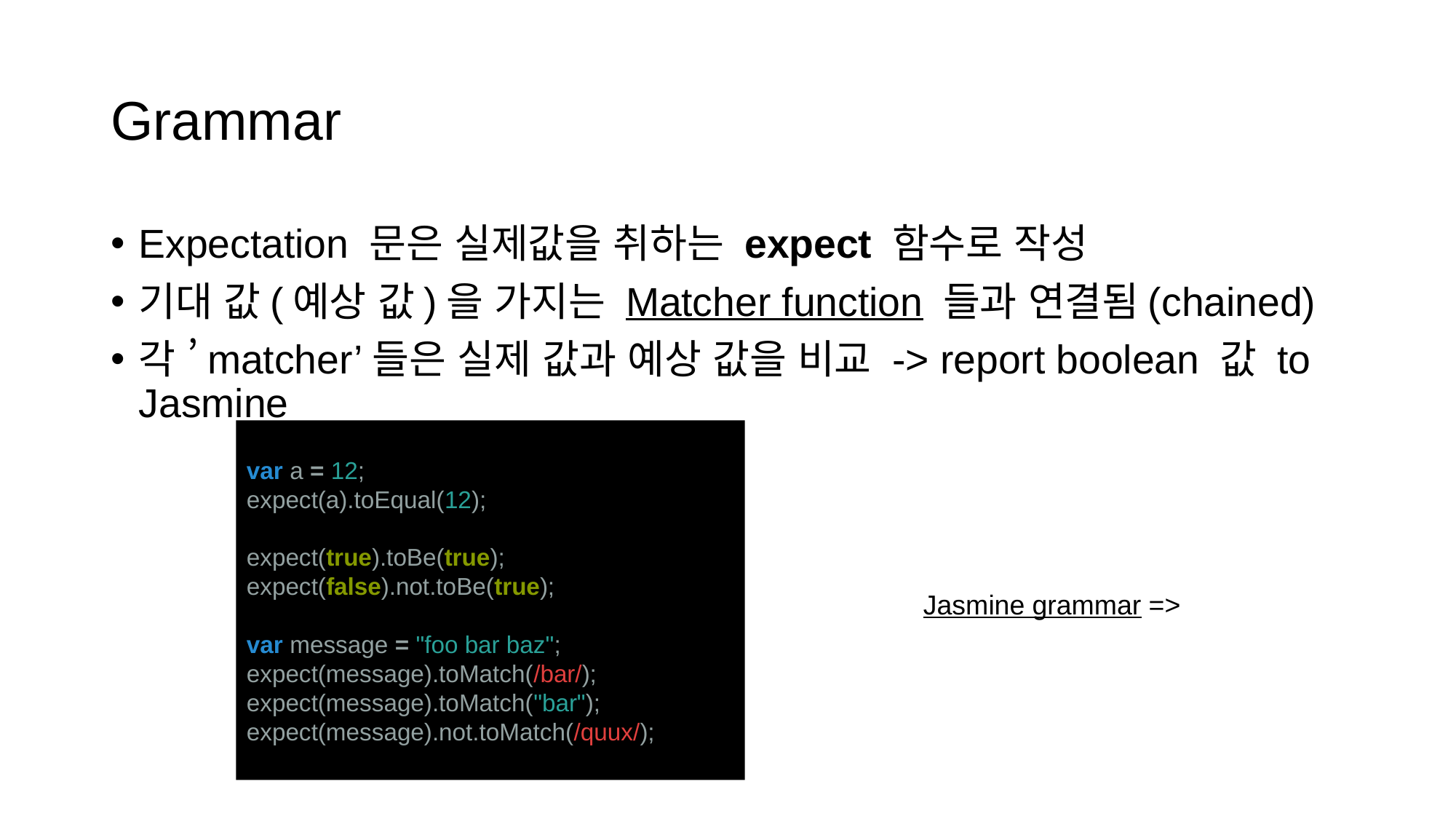

# Grammar
Expectation 문은 실제값을 취하는 expect 함수로 작성
기대 값(예상 값)을 가지는 Matcher function 들과 연결됨(chained)
각 ’matcher’들은 실제 값과 예상 값을 비교 -> report boolean 값 to Jasmine

var a = 12;
expect(a).toEqual(12);

expect(true).toBe(true);
expect(false).not.toBe(true);

var message = "foo bar baz";
expect(message).toMatch(/bar/);
expect(message).toMatch("bar"); expect(message).not.toMatch(/quux/);
Jasmine grammar =>